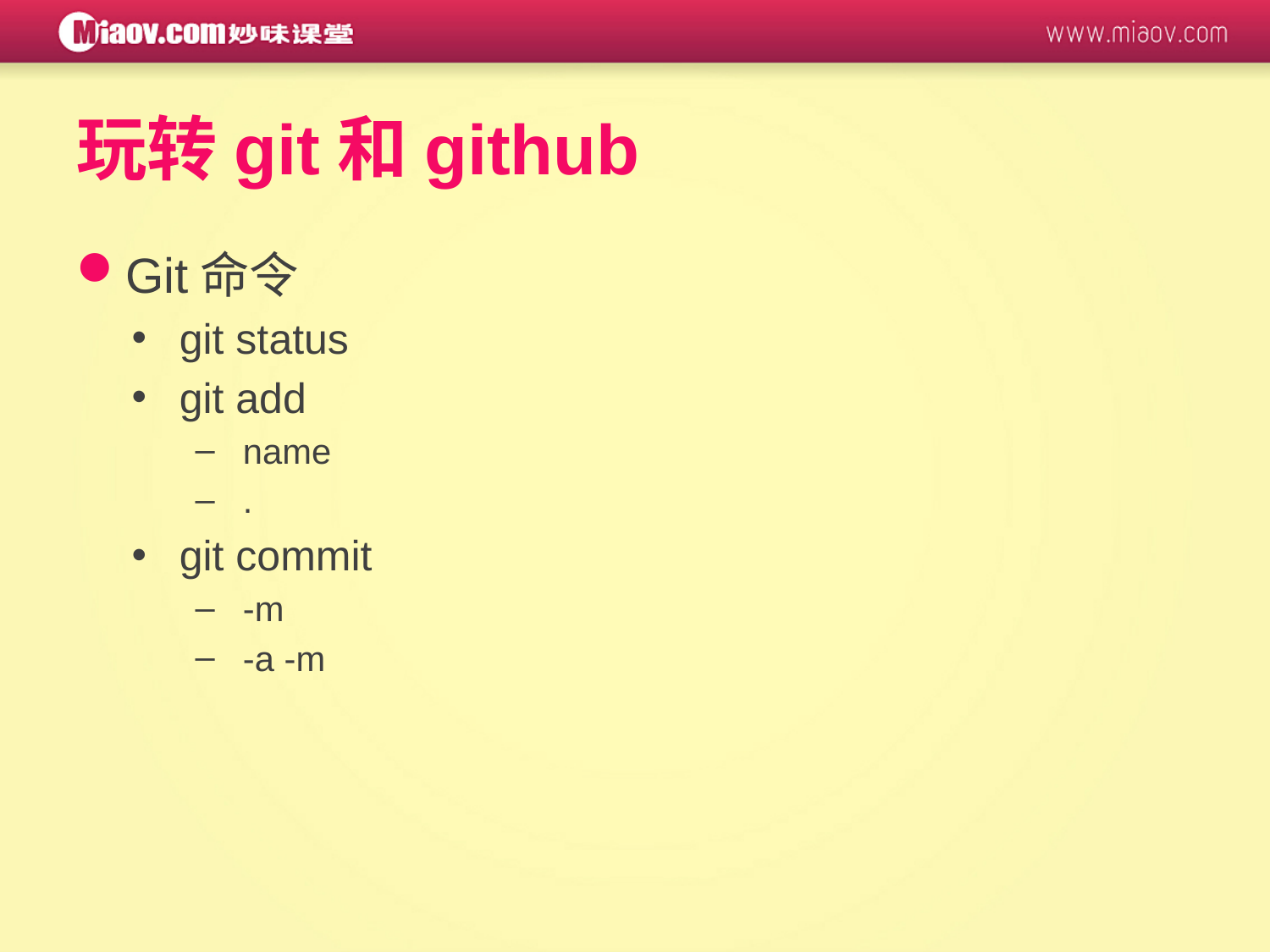

# 玩转git和github
Git命令
git status
git add
name
.
git commit
-m
-a -m